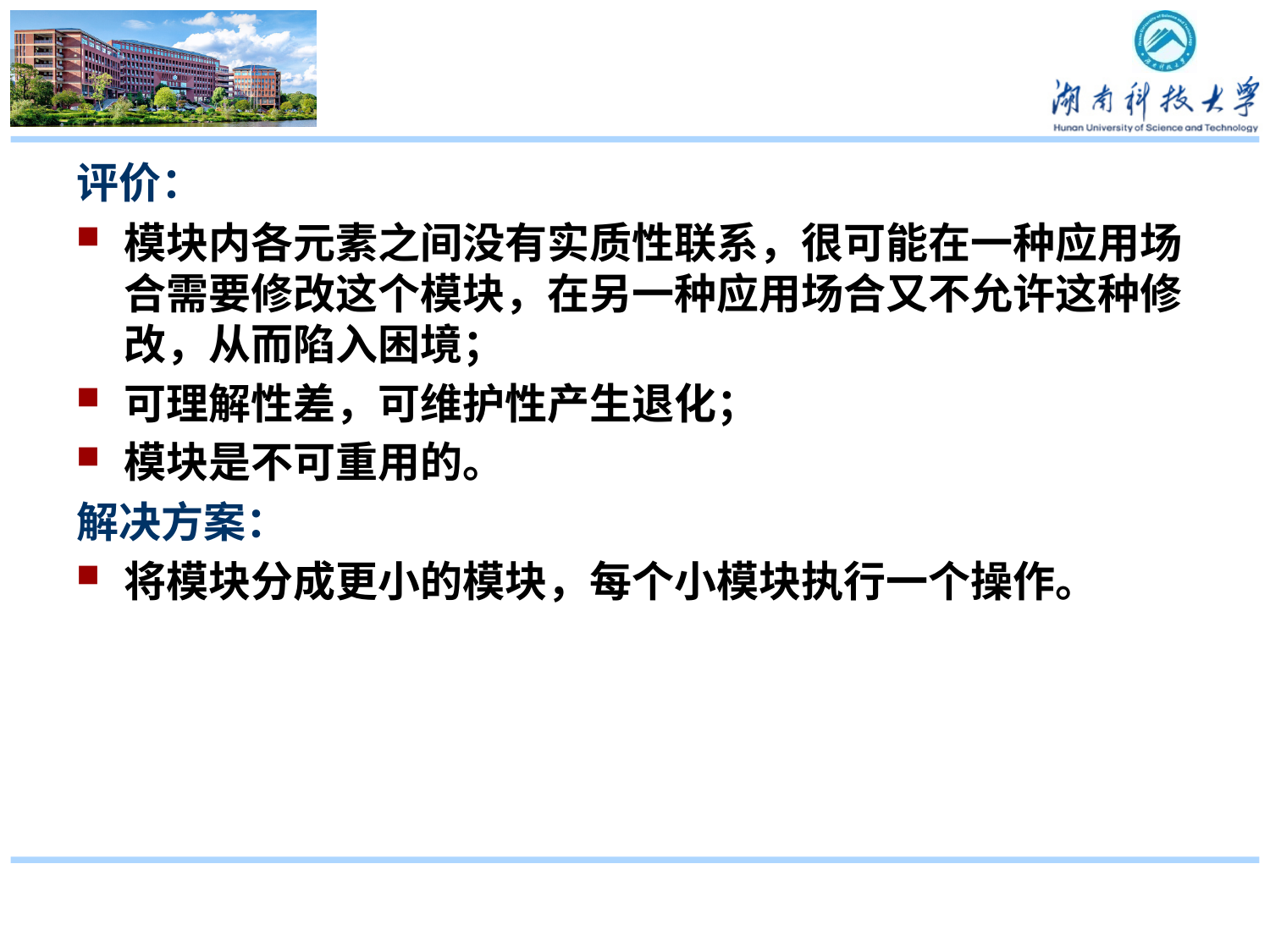

评价：
模块内各元素之间没有实质性联系，很可能在一种应用场合需要修改这个模块，在另一种应用场合又不允许这种修改，从而陷入困境；
可理解性差，可维护性产生退化；
模块是不可重用的。
解决方案：
将模块分成更小的模块，每个小模块执行一个操作。